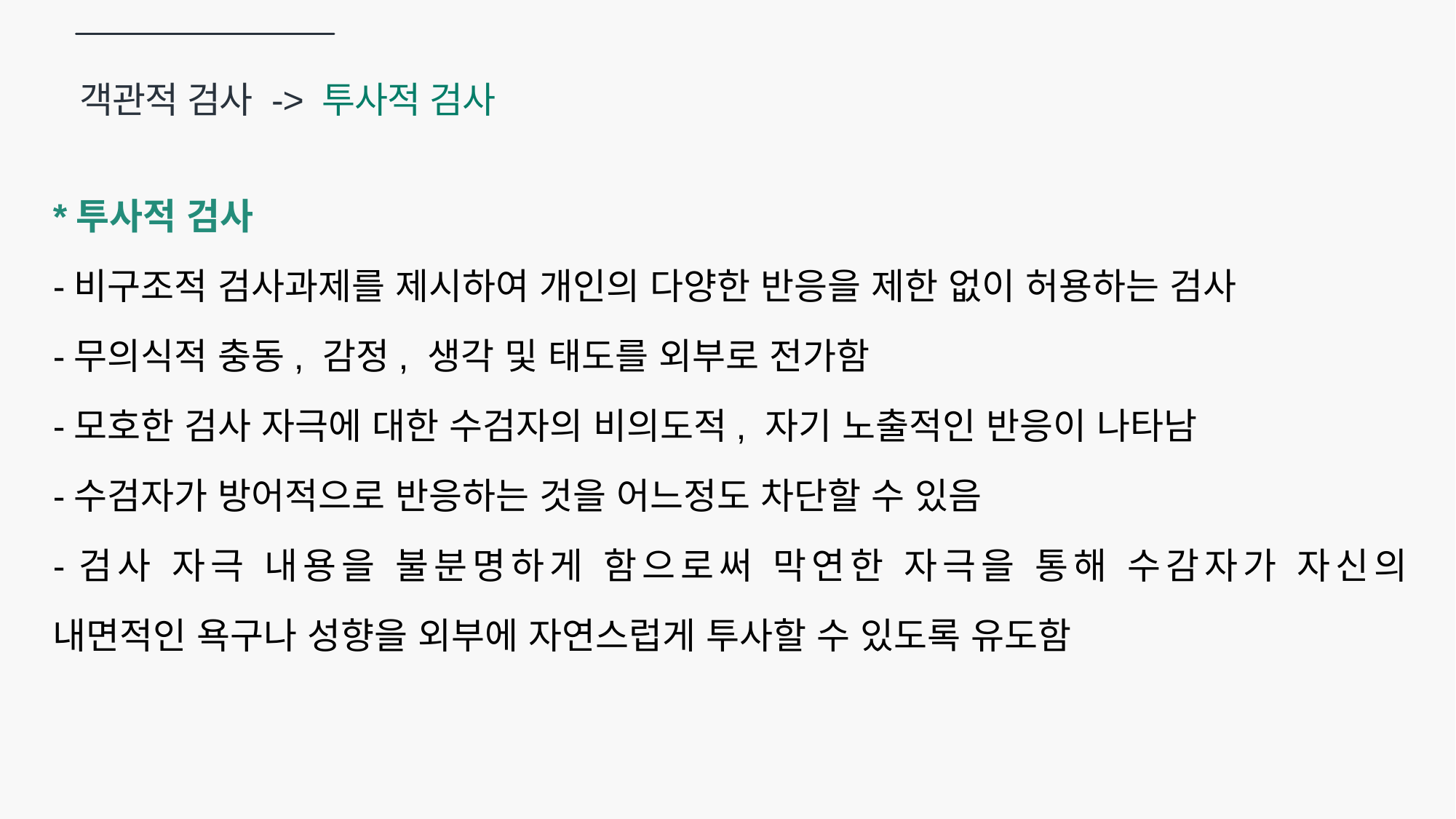

객관적 검사 -> 투사적 검사
*투사적 검사
-비구조적 검사과제를 제시하여 개인의 다양한 반응을 제한 없이 허용하는 검사
-무의식적 충동, 감정, 생각 및 태도를 외부로 전가함
-모호한 검사 자극에 대한 수검자의 비의도적, 자기 노출적인 반응이 나타남
-수검자가 방어적으로 반응하는 것을 어느정도 차단할 수 있음
-검사 자극 내용을 불분명하게 함으로써 막연한 자극을 통해 수감자가 자신의
내면적인 욕구나 성향을 외부에 자연스럽게 투사할 수 있도록 유도함